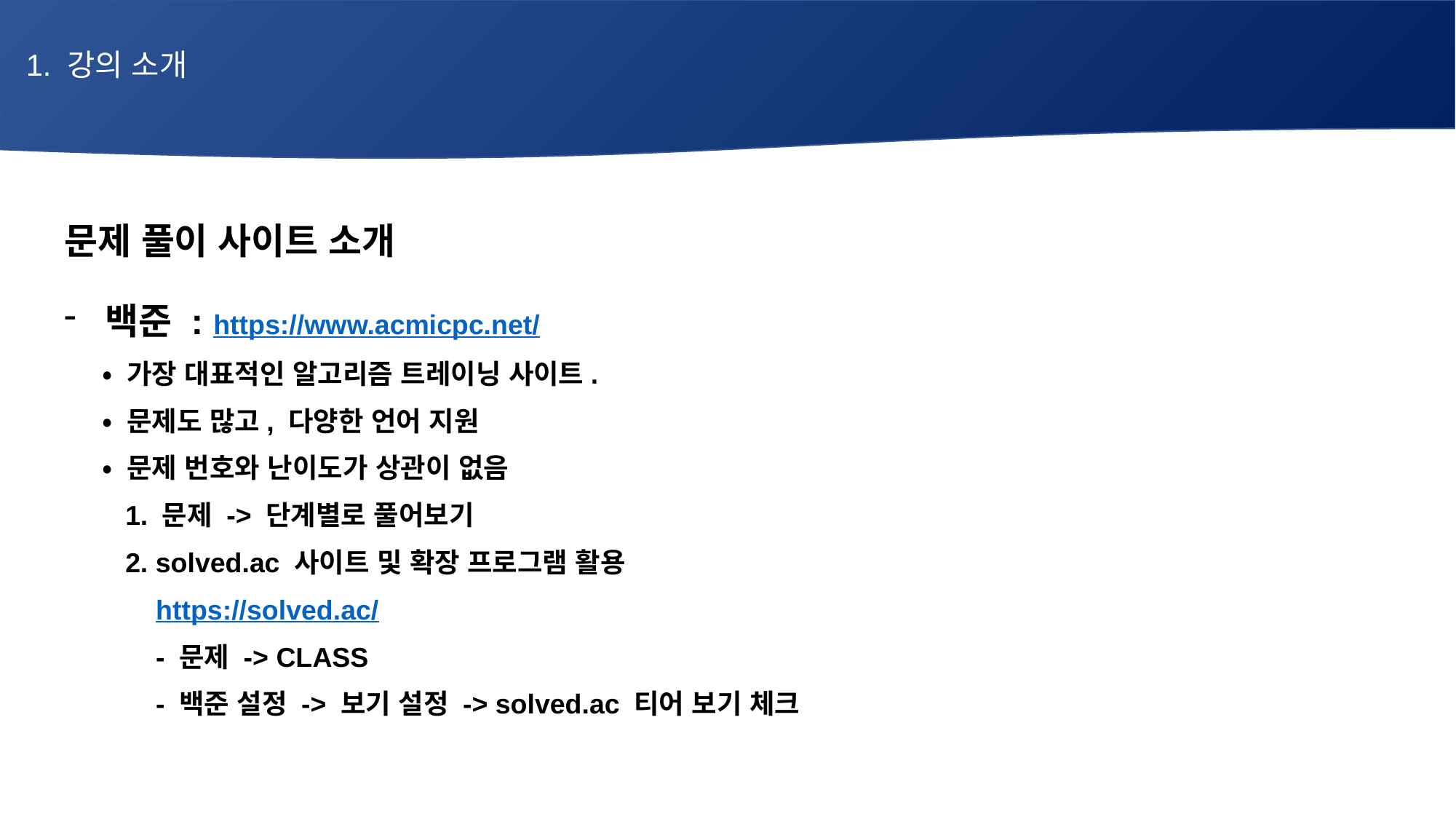

1. 강의 소개
# 매주 1 과제 LV2
문제 풀이 사이트 소개

백준 : https://www.acmicpc.net/
     • 가장 대표적인 알고리즘 트레이닝 사이트.
     • 문제도 많고, 다양한 언어 지원
     • 문제 번호와 난이도가 상관이 없음
        1. 문제 -> 단계별로 풀어보기
        2. solved.ac 사이트 및 확장 프로그램 활용
            https://solved.ac/
            - 문제 -> CLASS
            - 백준 설정 -> 보기 설정 -> solved.ac 티어 보기 체크